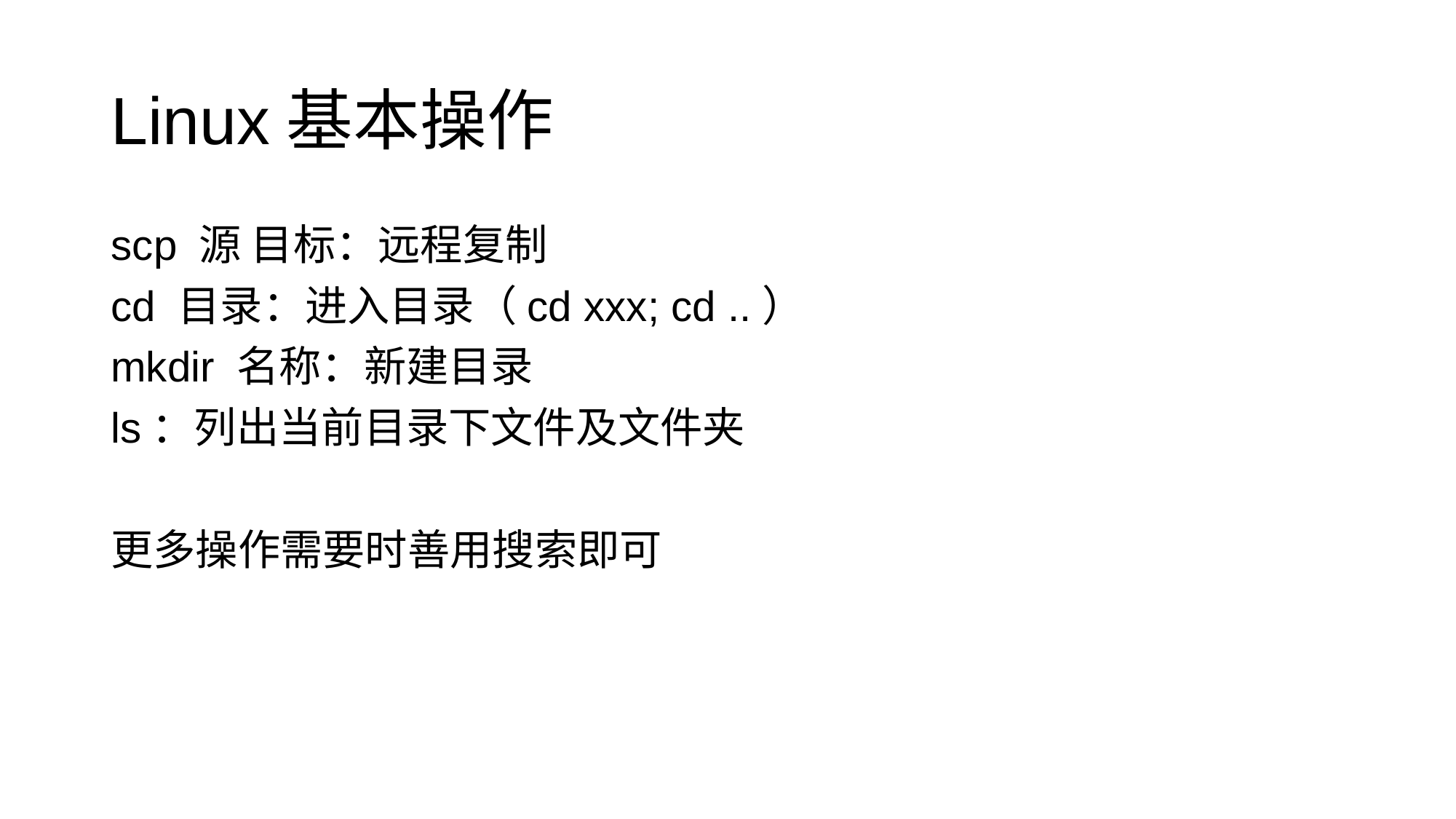

# Linux基本操作
scp 源 目标：远程复制
cd 目录：进入目录（cd xxx; cd ..）
mkdir 名称：新建目录
ls：列出当前目录下文件及文件夹

更多操作需要时善用搜索即可